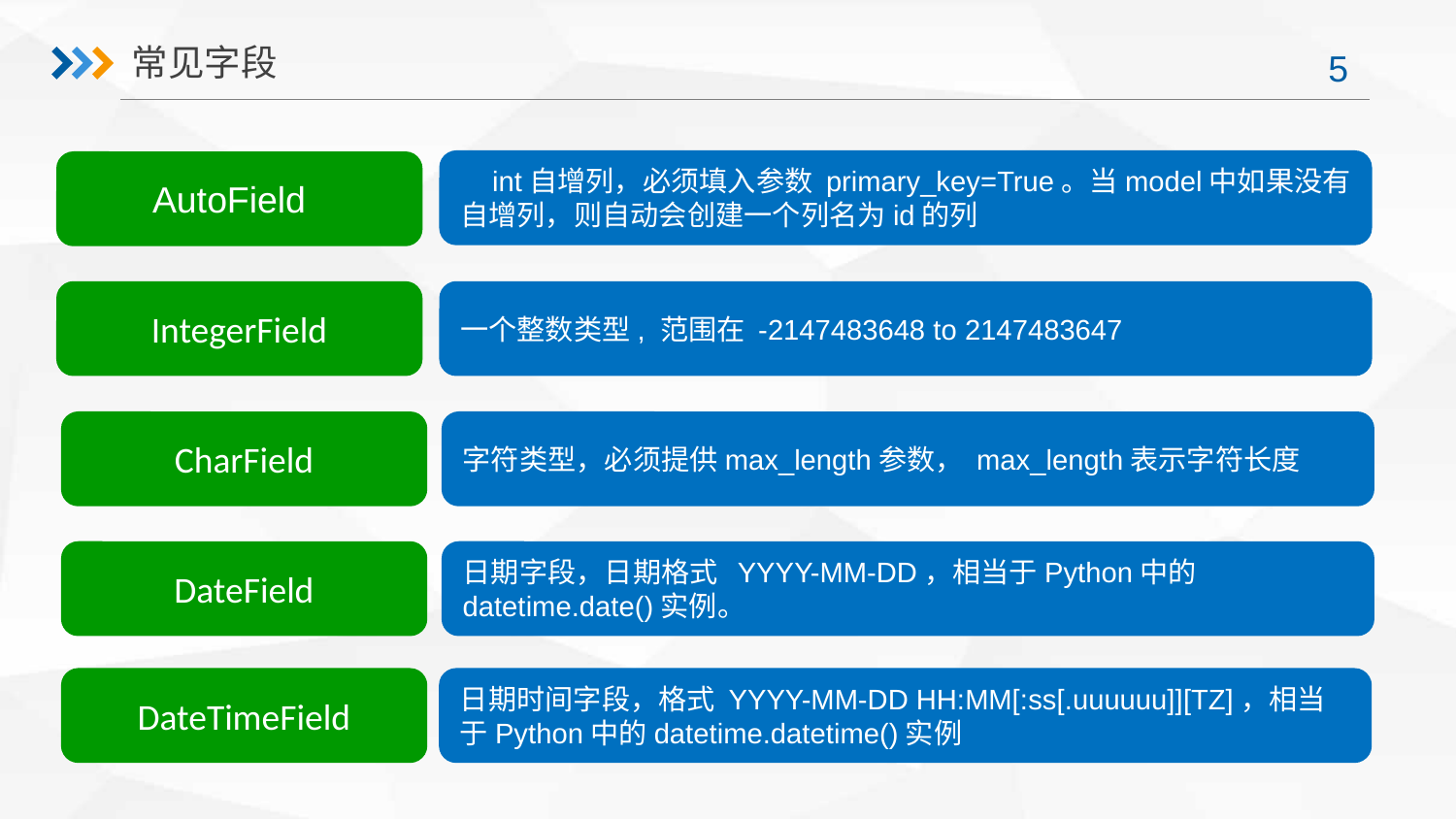

常见字段
    int自增列，必须填入参数 primary_key=True。当model中如果没有自增列，则自动会创建一个列名为id的列
AutoField
IntegerField
一个整数类型, 范围在 -2147483648 to 2147483647
CharField
字符类型，必须提供max_length参数， max_length表示字符长度
DateField
日期字段，日期格式  YYYY-MM-DD，相当于Python中的datetime.date()实例。
DateTimeField
日期时间字段，格式 YYYY-MM-DD HH:MM[:ss[.uuuuuu]][TZ]，相当于Python中的datetime.datetime()实例